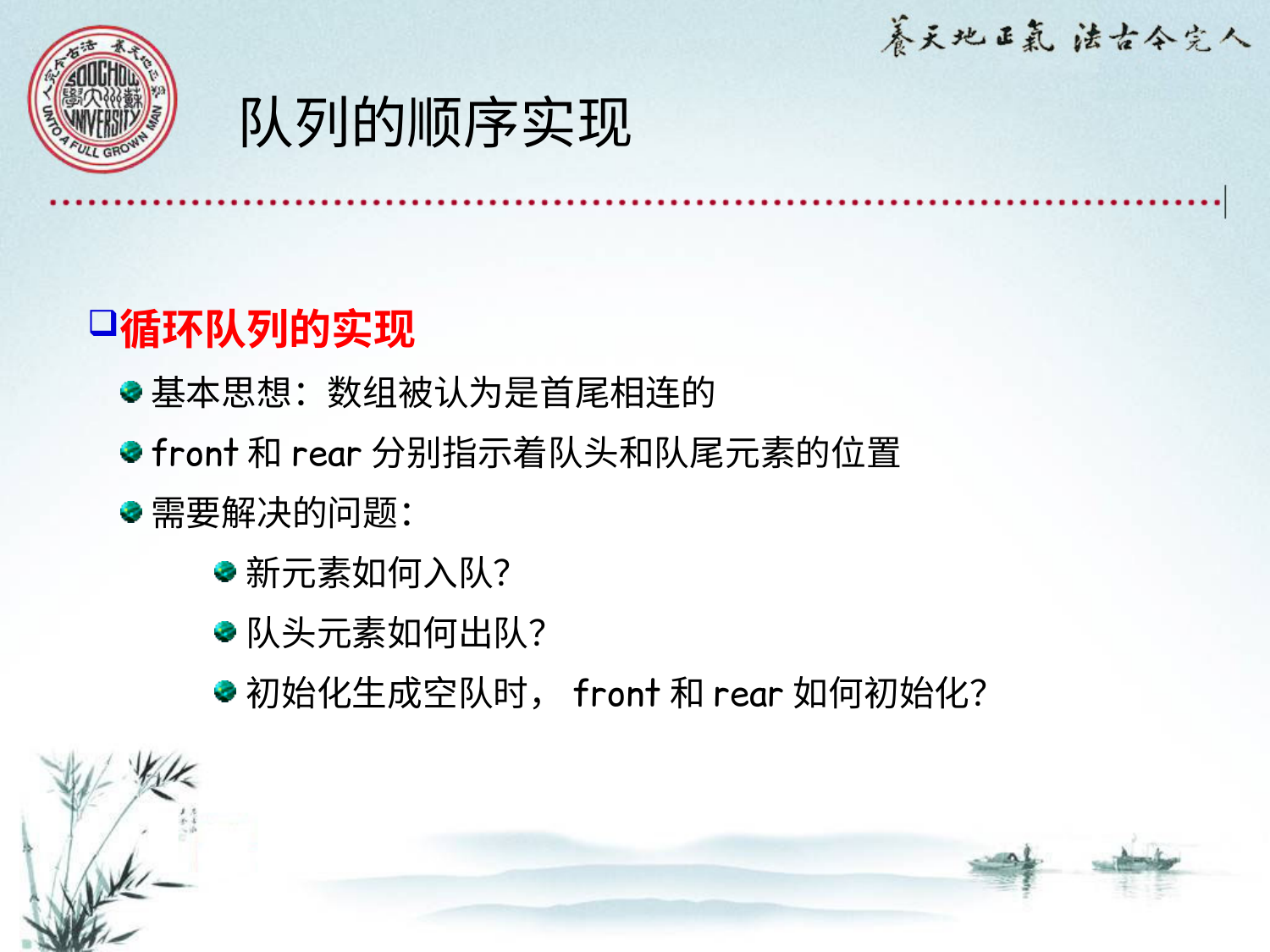

# 队列的顺序实现
循环队列的实现
基本思想：数组被认为是首尾相连的
front和rear分别指示着队头和队尾元素的位置
需要解决的问题：
新元素如何入队？
队头元素如何出队？
初始化生成空队时，front和rear如何初始化？